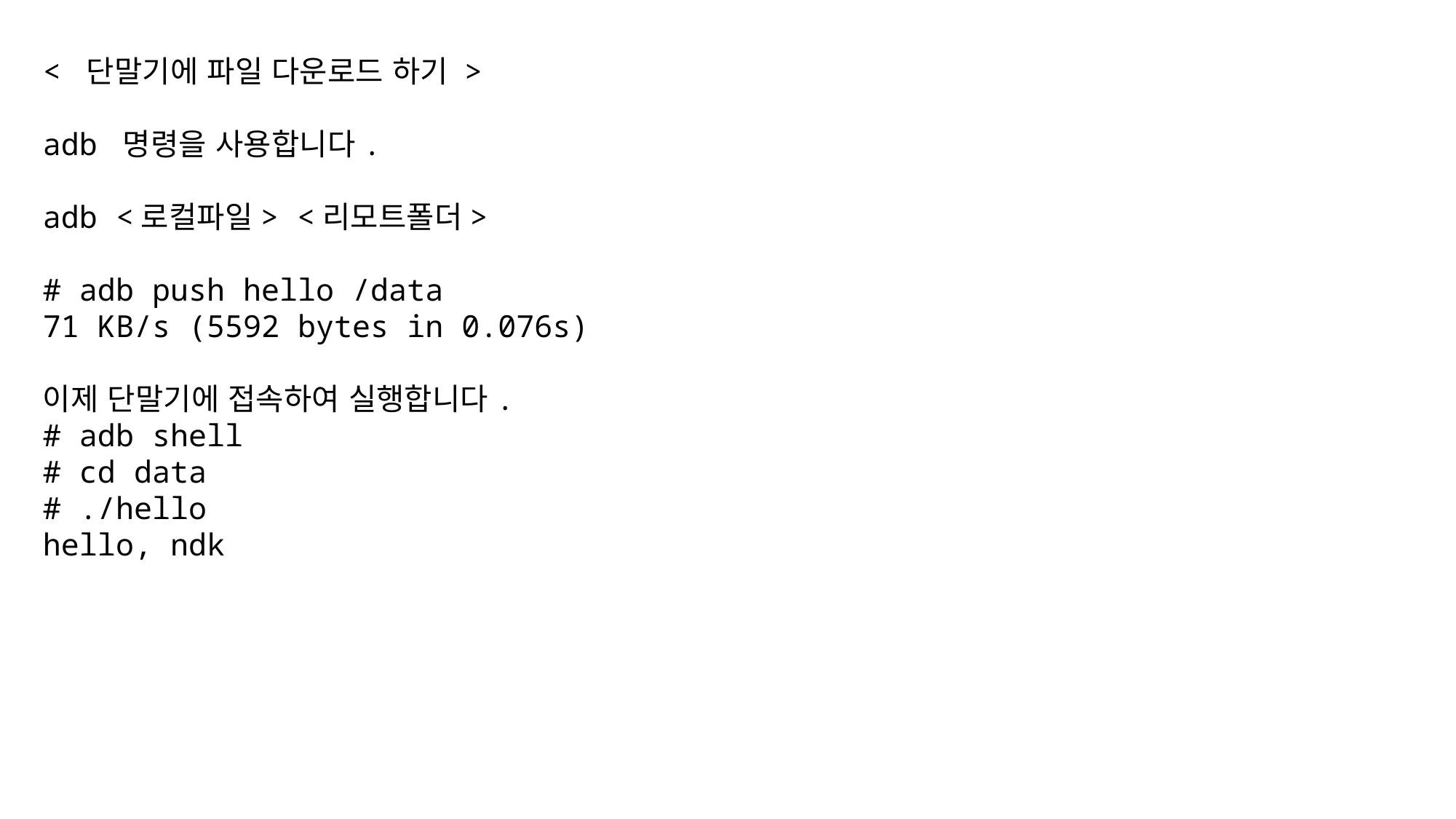

< 단말기에 파일 다운로드 하기 >

adb 명령을 사용합니다.

adb <로컬파일> <리모트폴더>

# adb push hello /data
71 KB/s (5592 bytes in 0.076s)

이제 단말기에 접속하여 실행합니다.
# adb shell
# cd data
# ./hello
hello, ndk